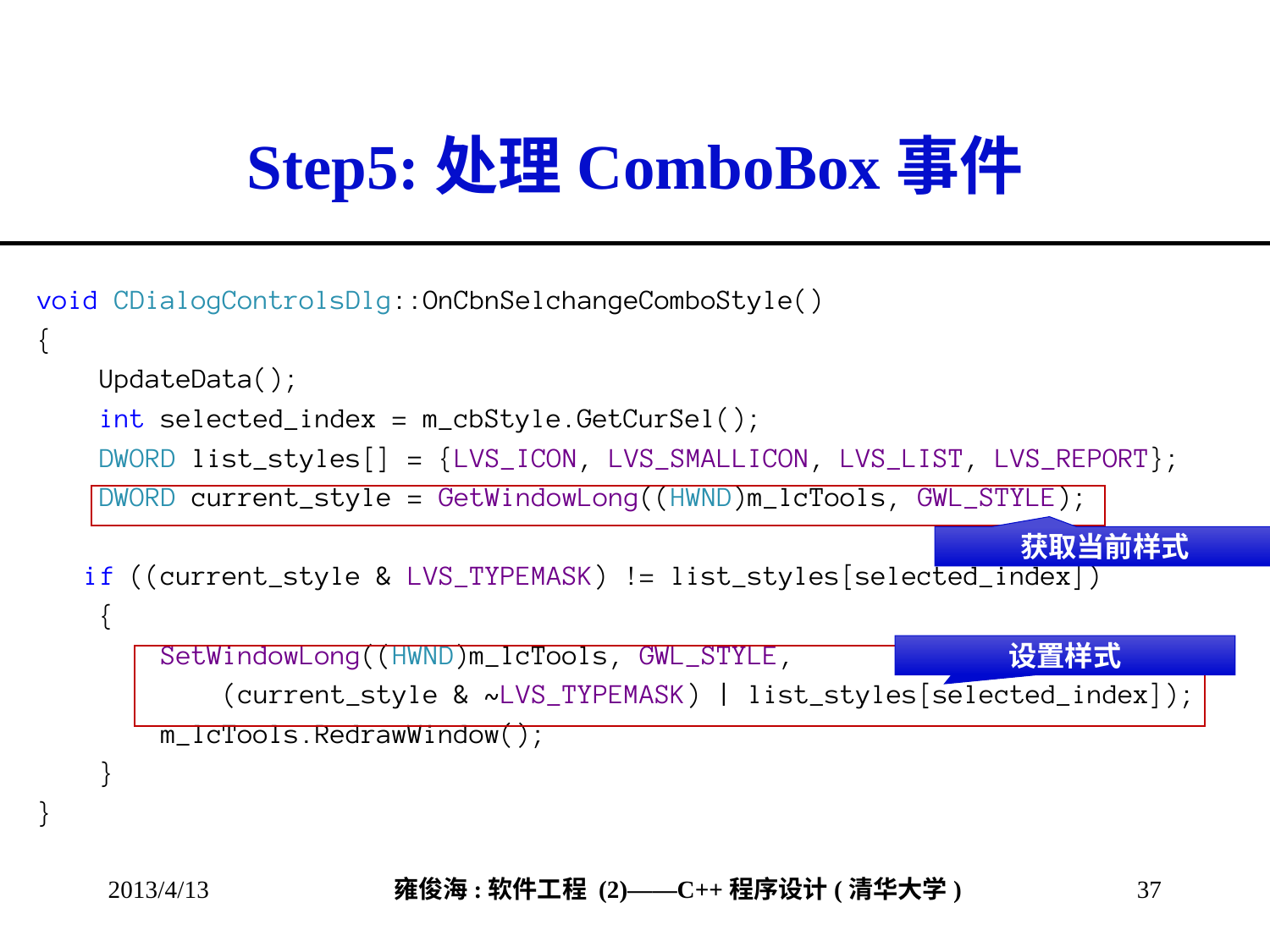

# Step5:处理ComboBox事件
void CDialogControlsDlg::OnCbnSelchangeComboStyle()
{
    UpdateData();
    int selected_index = m_cbStyle.GetCurSel();
    DWORD list_styles[] = {LVS_ICON, LVS_SMALLICON, LVS_LIST, LVS_REPORT};
    DWORD current_style = GetWindowLong((HWND)m_lcTools, GWL_STYLE);

   if ((current_style & LVS_TYPEMASK) != list_styles[selected_index])
    {
        SetWindowLong((HWND)m_lcTools, GWL_STYLE,
            (current_style & ~LVS_TYPEMASK) | list_styles[selected_index]);
        m_lcTools.RedrawWindow();
    }
}

获取当前样式
设置样式

2013/4/13
37